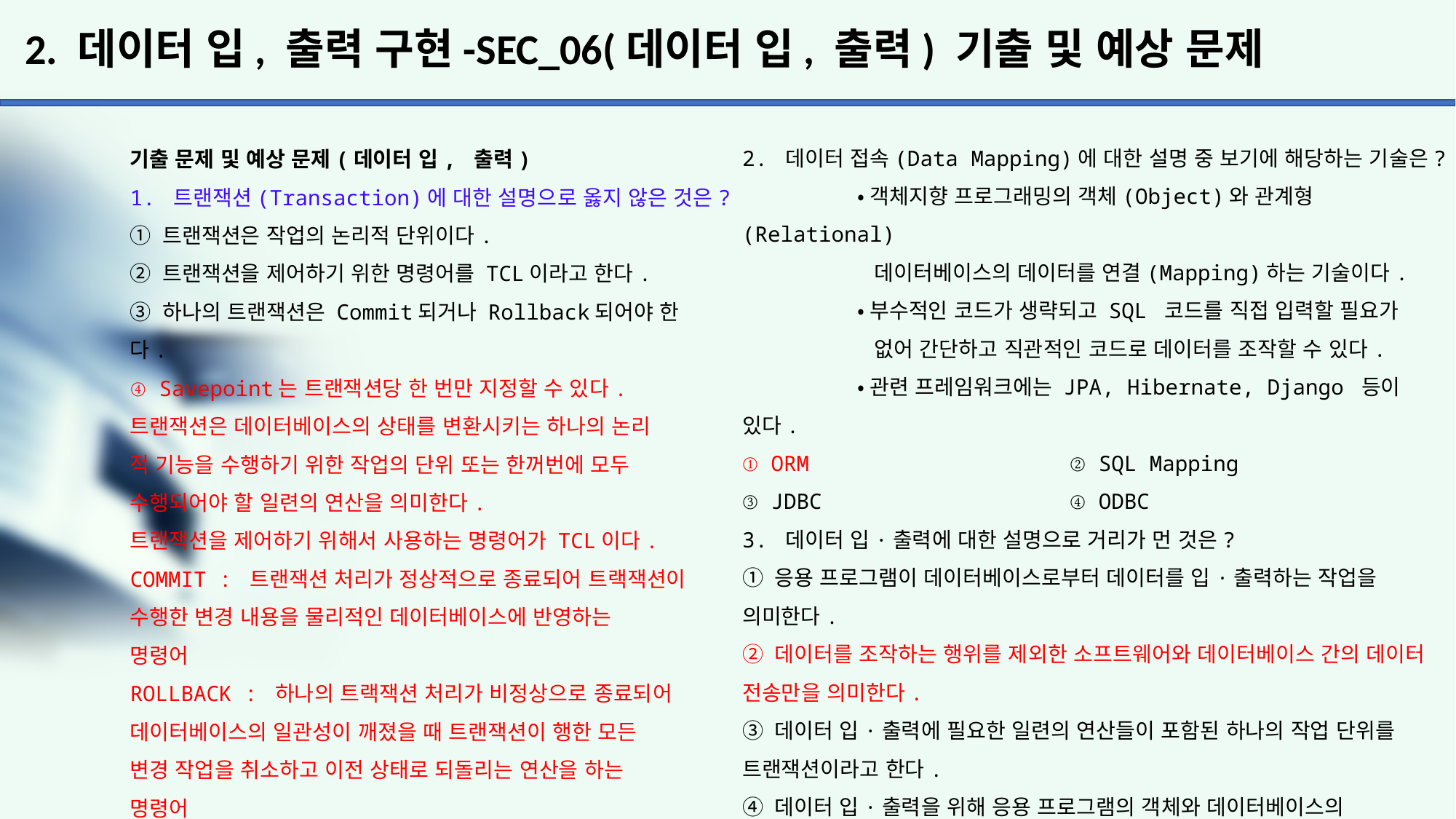

# 2. 데이터 입, 출력 구현-SEC_06(데이터 입, 출력) 기출 및 예상 문제
2. 데이터 접속(Data Mapping)에 대한 설명 중 보기에 해당하는 기술은?
	 •객체지향 프로그래밍의 객체(Object)와 관계형(Relational)
	   데이터베이스의 데이터를 연결(Mapping)하는 기술이다.
	 •부수적인 코드가 생략되고 SQL 코드를 직접 입력할 필요가
	   없어 간단하고 직관적인 코드로 데이터를 조작할 수 있다.
	 •관련 프레임워크에는 JPA, Hibernate, Django 등이 있다.
① ORM			② SQL Mapping
③ JDBC			④ ODBC
3. 데이터 입·출력에 대한 설명으로 거리가 먼 것은?
① 응용 프로그램이 데이터베이스로부터 데이터를 입·출력하는 작업을
의미한다.
② 데이터를 조작하는 행위를 제외한 소프트웨어와 데이터베이스 간의 데이터 전송만을 의미한다.
③ 데이터 입·출력에 필요한 일련의 연산들이 포함된 하나의 작업 단위를 트랜잭션이라고 한다.
④ 데이터 입·출력을 위해 응용 프로그램의 객체와 데이터베이스의
데이터를 연결하는 것을 데이터 매핑이라고 한다.
데이터 입,출력은 단순 입력과 출력뿐만 아니라 데이터를 조작하는 모든 행위를 의미하며, 이와 같은 작업을 위해 SQL을 사용한다.
데이터 입,출력을 소프트웨어에 구현하기 위해 개발 코드 내에 SQL
코드를 삽입하거나, 객체와 데이터를 연결하는 것을 데이터 접속(Data
Mapping)이라고 한다.
트랜잭션은 데이터베이스의 상태를 변환시키는 하나의 논리적 기능을 수행하기 위한 작업의 단위 또는 한꺼번에 모두 수행되어야 할 일련의 연산을 의미한다.

기출 문제 및 예상 문제(데이터 입, 출력)
1. 트랜잭션(Transaction)에 대한 설명으로 옳지 않은 것은?
① 트랜잭션은 작업의 논리적 단위이다.
② 트랜잭션을 제어하기 위한 명령어를 TCL이라고 한다.
③ 하나의 트랜잭션은 Commit되거나 Rollback되어야 한다.
④ Savepoint는 트랜잭션당 한 번만 지정할 수 있다.
트랜잭션은 데이터베이스의 상태를 변환시키는 하나의 논리
적 기능을 수행하기 위한 작업의 단위 또는 한꺼번에 모두
수행되어야 할 일련의 연산을 의미한다.
트랜잭션을 제어하기 위해서 사용하는 명령어가 TCL이다.
COMMIT : 트랜잭션 처리가 정상적으로 종료되어 트랙잭션이 수행한 변경 내용을 물리적인 데이터베이스에 반영하는
명령어
ROLLBACK : 하나의 트랙잭션 처리가 비정상으로 종료되어 데이터베이스의 일관성이 깨졌을 때 트랜잭션이 행한 모든
변경 작업을 취소하고 이전 상태로 되돌리는 연산을 하는
명령어
SAVEPOINT(=CHECKPOINT) : 트랜잭션 내에 ROLLBACK 할 위치
인 저장점을 지정하는 명령어, SAVEPOINT로 저장점을 지정
해 주면 해당 위치까지만 ROLLBACK을 수행하여 저장점 이전
에 수행한 작업에 영향을 주지 않고 저장점 이후에 수행한
작업만을 취소하고 이전 상태로 돌릴 수가 있다. SAVEPOINT
는 트랜잭션당 필요한 만큼 지정할 수가 있다.